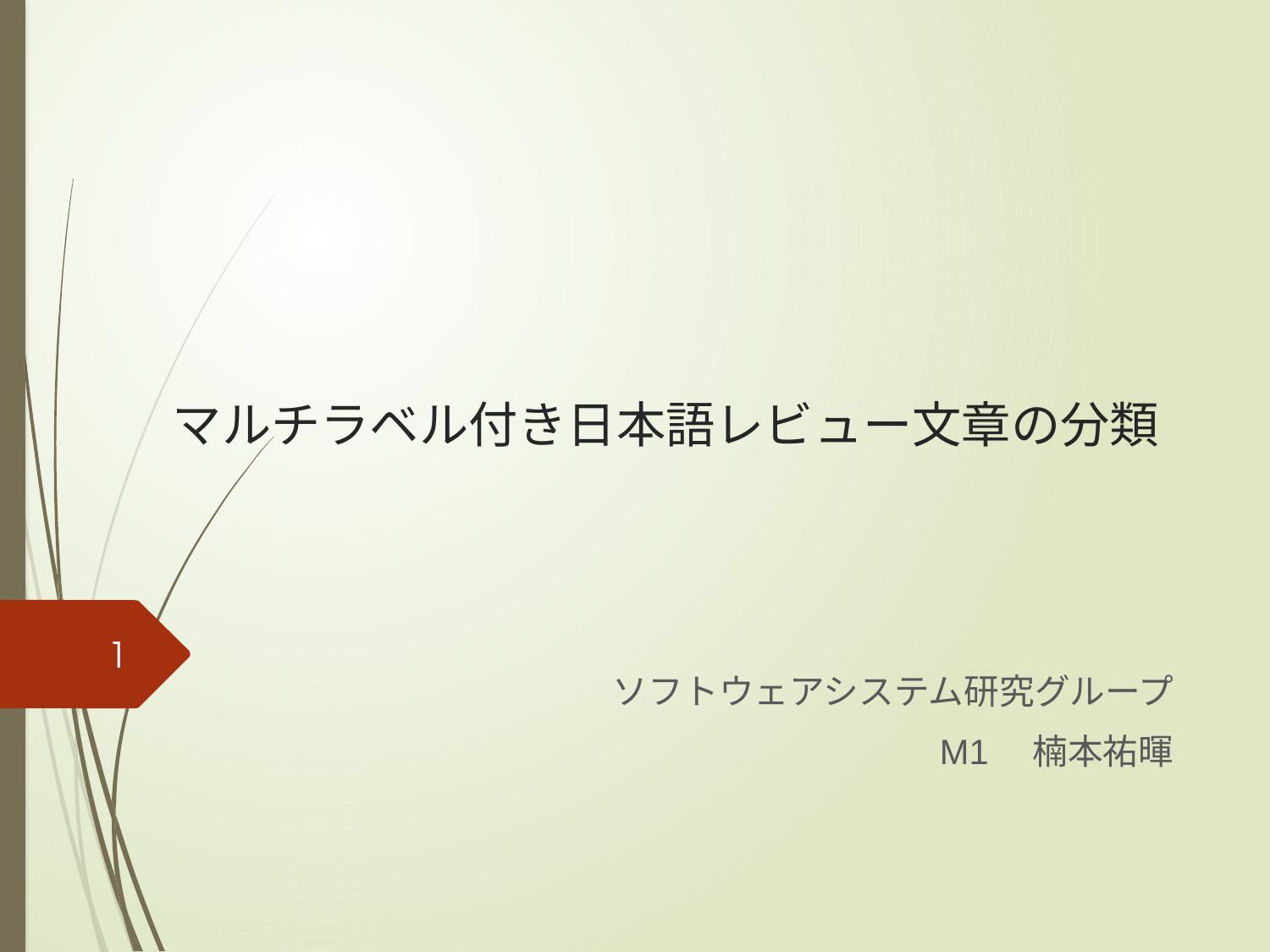

# マルチラベル付き日本語レビュー文章の分類
1
ソフトウェアシステム研究グループ
M1　楠本祐暉